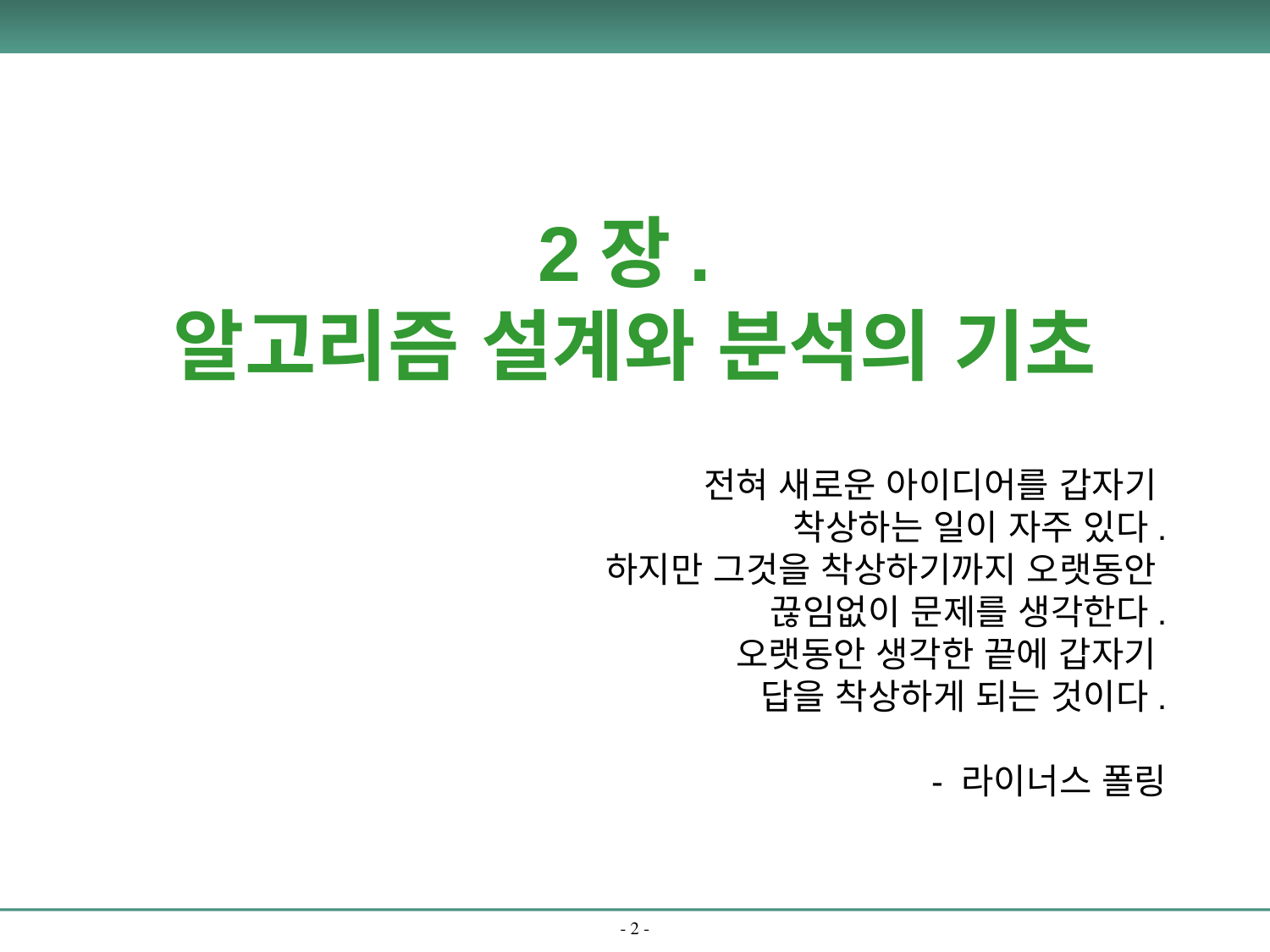

# 2장. 알고리즘 설계와 분석의 기초
전혀 새로운 아이디어를 갑자기
착상하는 일이 자주 있다.
하지만 그것을 착상하기까지 오랫동안
끊임없이 문제를 생각한다.
오랫동안 생각한 끝에 갑자기
답을 착상하게 되는 것이다.

- 라이너스 폴링